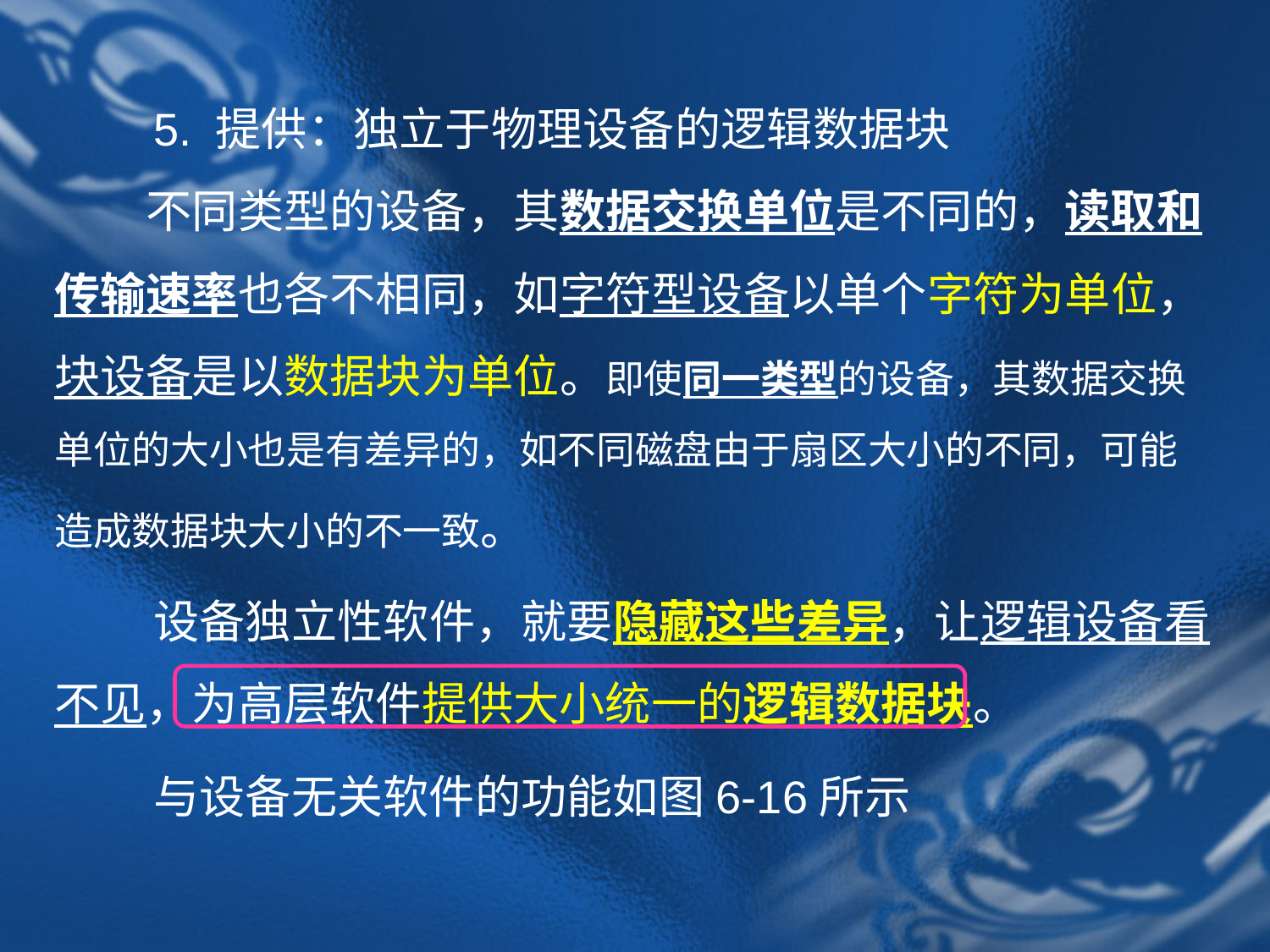

5. 提供：独立于物理设备的逻辑数据块
　　不同类型的设备，其数据交换单位是不同的，读取和传输速率也各不相同，如字符型设备以单个字符为单位，块设备是以数据块为单位。即使同一类型的设备，其数据交换单位的大小也是有差异的，如不同磁盘由于扇区大小的不同，可能造成数据块大小的不一致。
设备独立性软件，就要隐藏这些差异，让逻辑设备看不见，为高层软件提供大小统一的逻辑数据块。
与设备无关软件的功能如图6-16所示